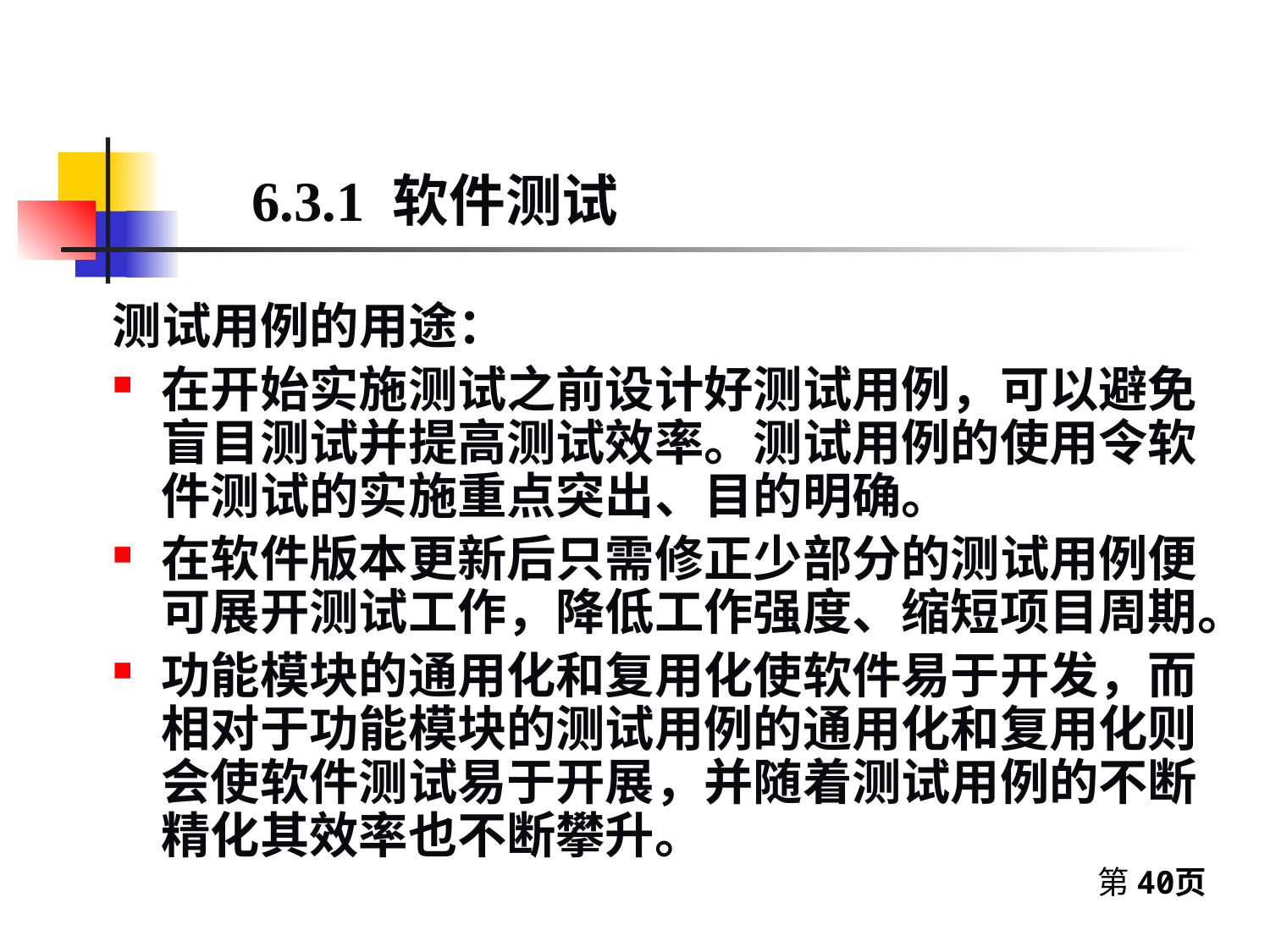

6.3.1 软件测试

测试用例的用途：
在开始实施测试之前设计好测试用例，可以避免盲目测试并提高测试效率。测试用例的使用令软件测试的实施重点突出、目的明确。
在软件版本更新后只需修正少部分的测试用例便可展开测试工作，降低工作强度、缩短项目周期。
功能模块的通用化和复用化使软件易于开发，而相对于功能模块的测试用例的通用化和复用化则会使软件测试易于开展，并随着测试用例的不断精化其效率也不断攀升。